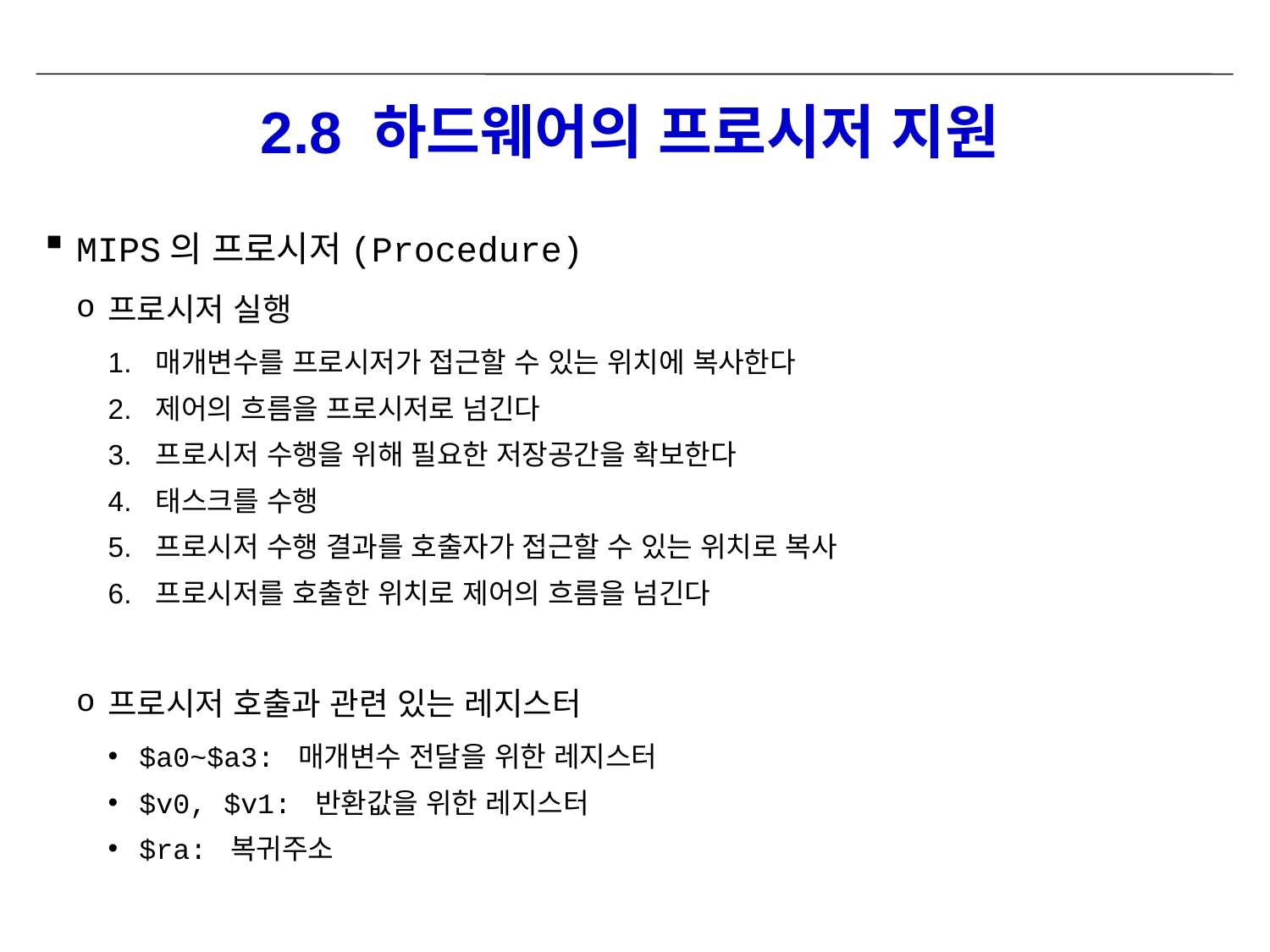

# 2.8 하드웨어의 프로시저 지원
MIPS의 프로시저(Procedure)
프로시저 실행
매개변수를 프로시저가 접근할 수 있는 위치에 복사한다
제어의 흐름을 프로시저로 넘긴다
프로시저 수행을 위해 필요한 저장공간을 확보한다
태스크를 수행
프로시저 수행 결과를 호출자가 접근할 수 있는 위치로 복사
프로시저를 호출한 위치로 제어의 흐름을 넘긴다

프로시저 호출과 관련 있는 레지스터
$a0~$a3: 매개변수 전달을 위한 레지스터
$v0, $v1: 반환값을 위한 레지스터
$ra: 복귀주소